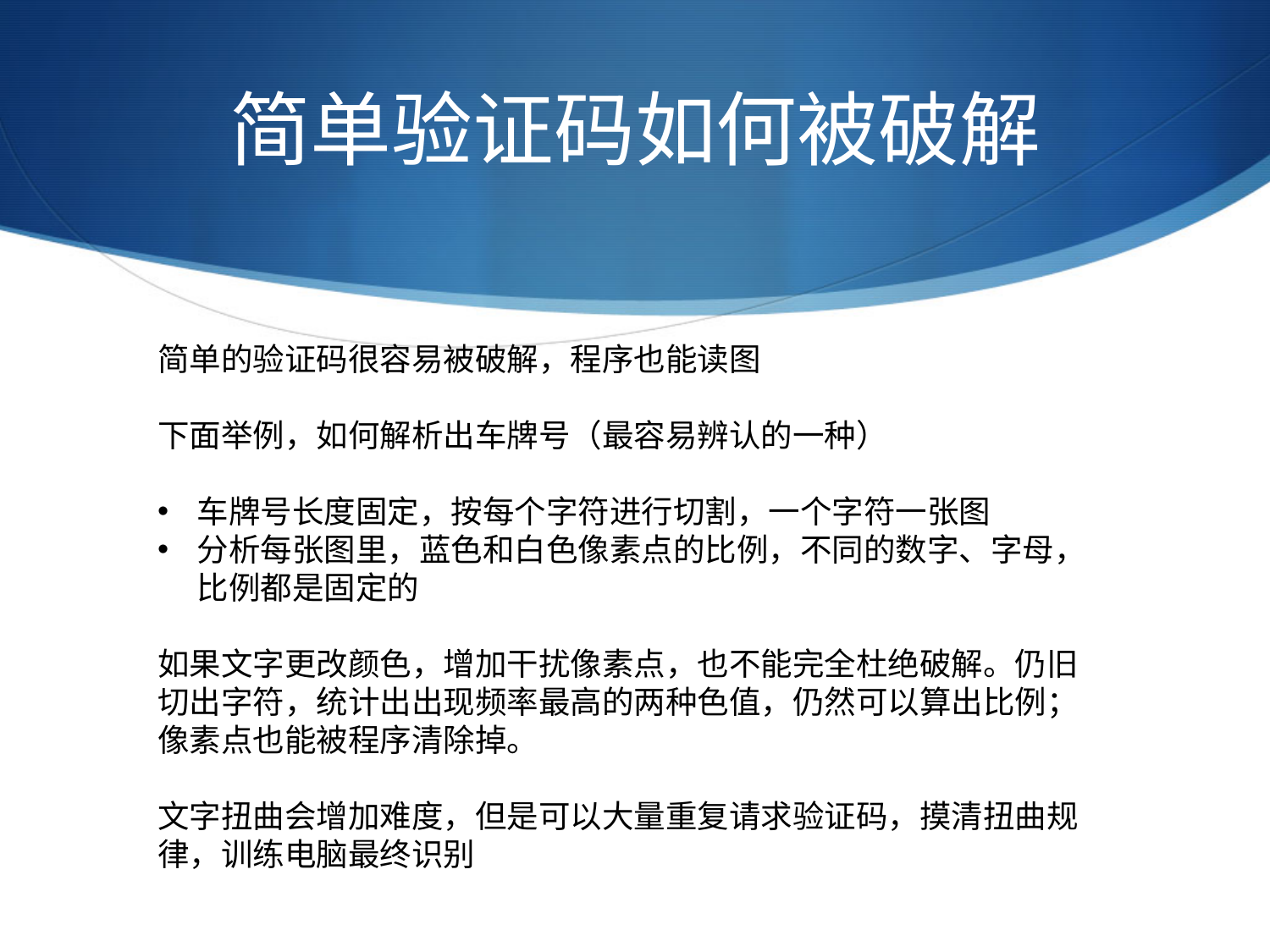

# 简单验证码如何被破解
简单的验证码很容易被破解，程序也能读图

下面举例，如何解析出车牌号（最容易辨认的一种）

车牌号长度固定，按每个字符进行切割，一个字符一张图
分析每张图里，蓝色和白色像素点的比例，不同的数字、字母，比例都是固定的

如果文字更改颜色，增加干扰像素点，也不能完全杜绝破解。仍旧切出字符，统计出出现频率最高的两种色值，仍然可以算出比例；像素点也能被程序清除掉。

文字扭曲会增加难度，但是可以大量重复请求验证码，摸清扭曲规律，训练电脑最终识别